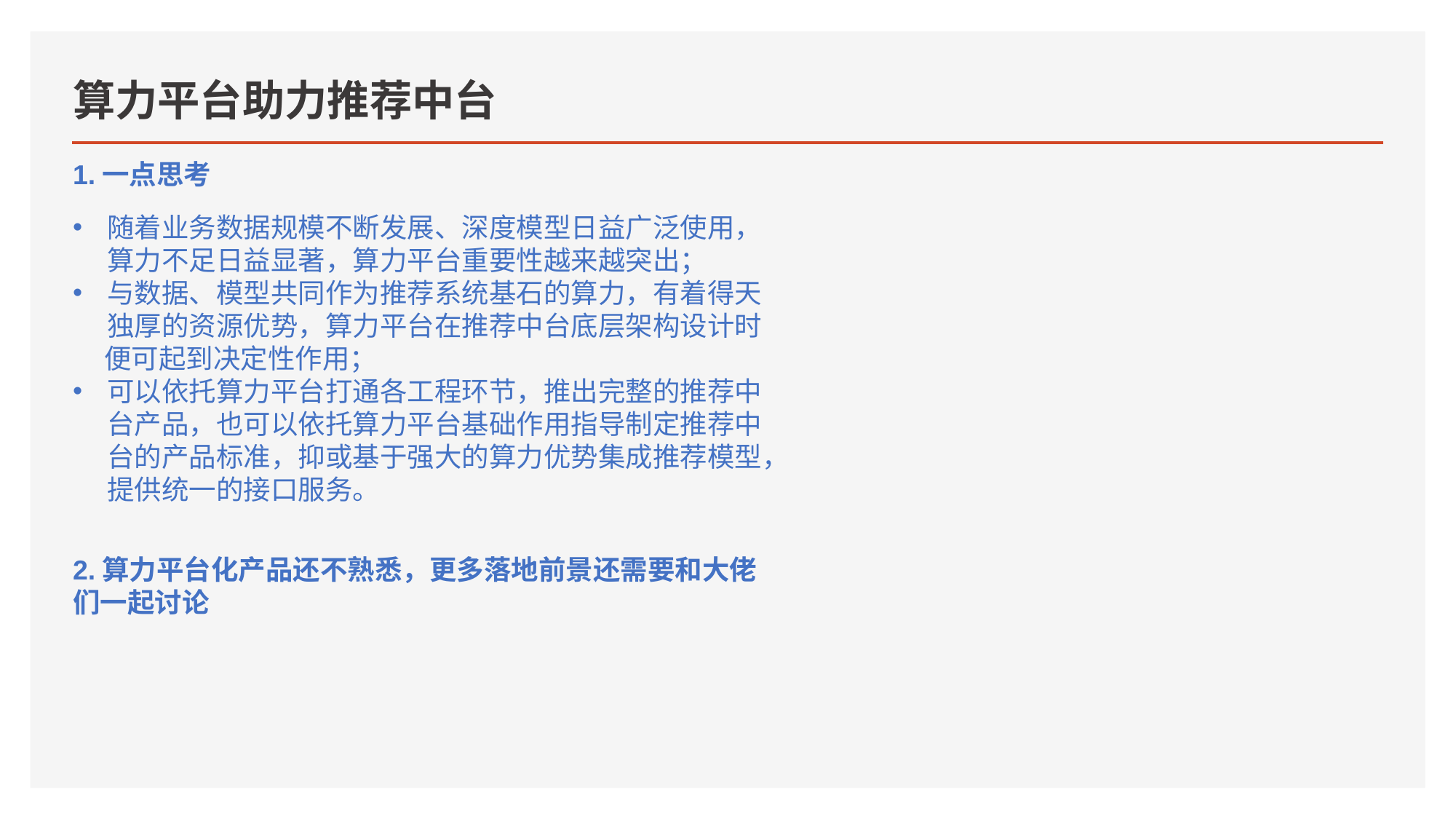

# 算力平台助力推荐中台
1.一点思考
随着业务数据规模不断发展、深度模型日益广泛使用，算力不足日益显著，算力平台重要性越来越突出；
与数据、模型共同作为推荐系统基石的算力，有着得天独厚的资源优势，算力平台在推荐中台底层架构设计时
    便可起到决定性作用；
可以依托算力平台打通各工程环节，推出完整的推荐中台产品，也可以依托算力平台基础作用指导制定推荐中台的产品标准，抑或基于强大的算力优势集成推荐模型，提供统一的接口服务。

2.算力平台化产品还不熟悉，更多落地前景还需要和大佬们一起讨论